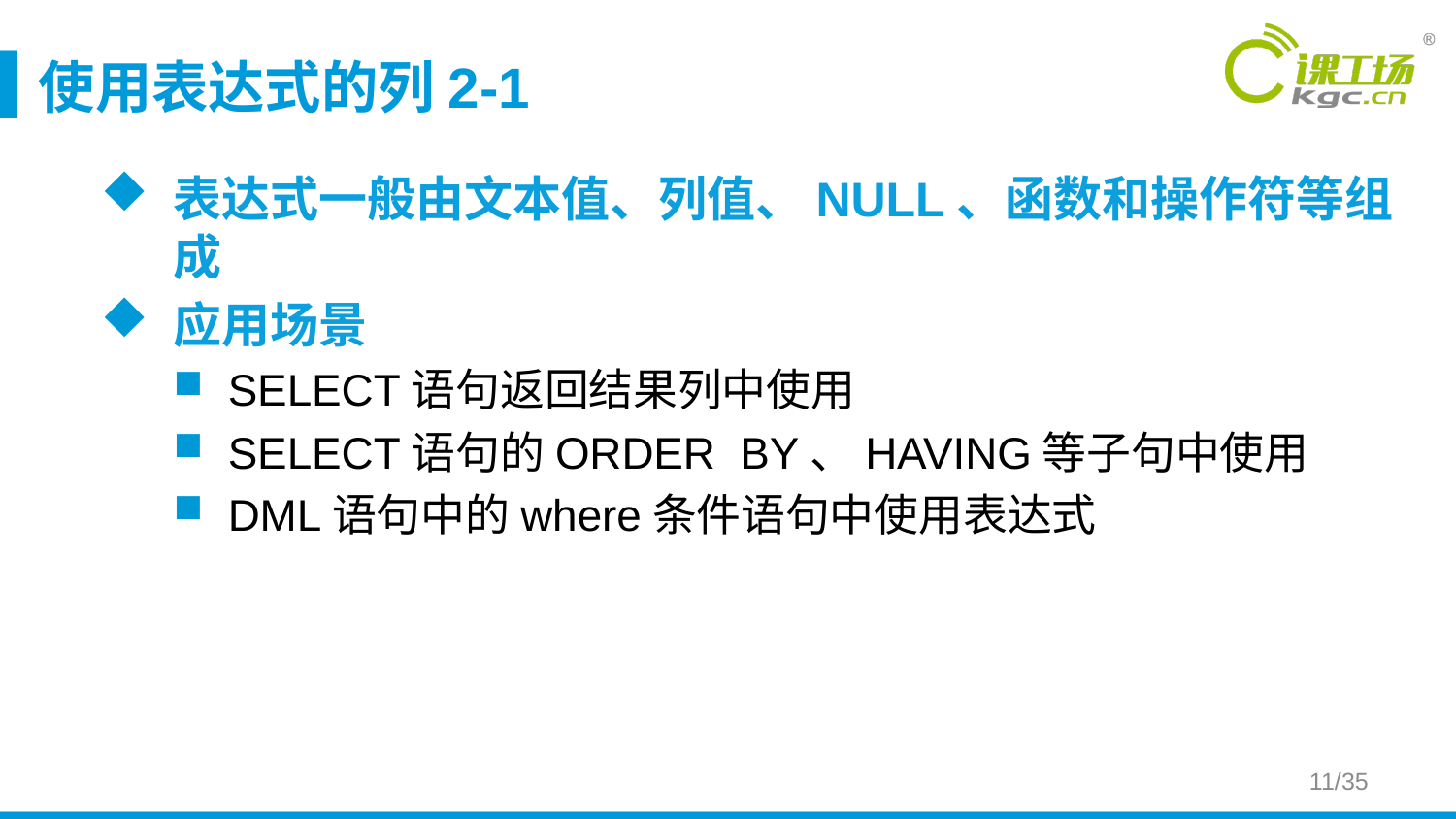

# 使用表达式的列2-1
表达式一般由文本值、列值、NULL、函数和操作符等组成
应用场景
SELECT语句返回结果列中使用
SELECT语句的ORDER  BY、HAVING等子句中使用
DML语句中的where条件语句中使用表达式

11/35